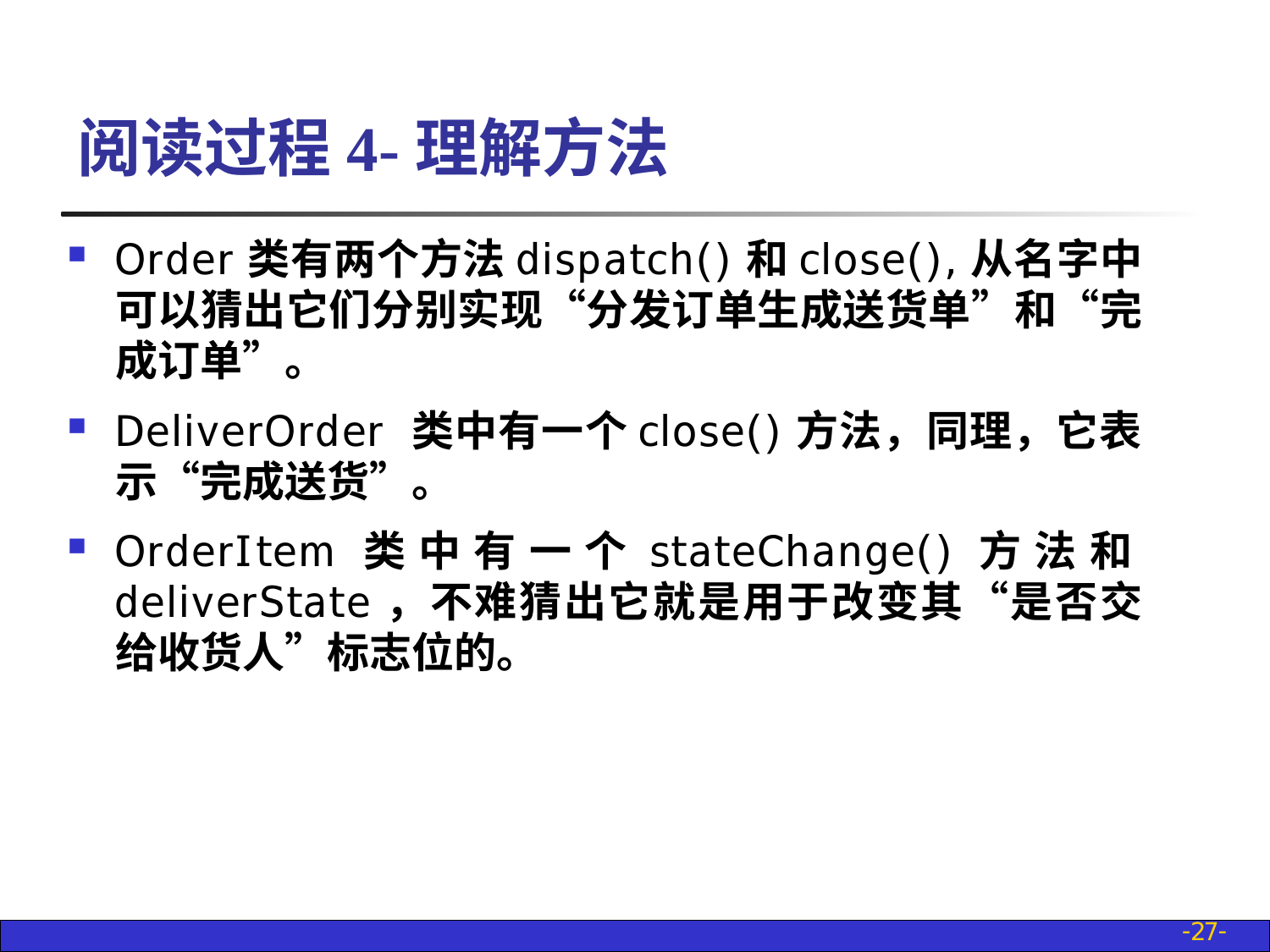

阅读过程4-理解方法
Order类有两个方法dispatch()和close(),从名字中可以猜出它们分别实现“分发订单生成送货单”和“完成订单”。
DeliverOrder 类中有一个close()方法，同理，它表示“完成送货”。
OrderItem类中有一个stateChange()方法和deliverState，不难猜出它就是用于改变其“是否交给收货人”标志位的。

-27-